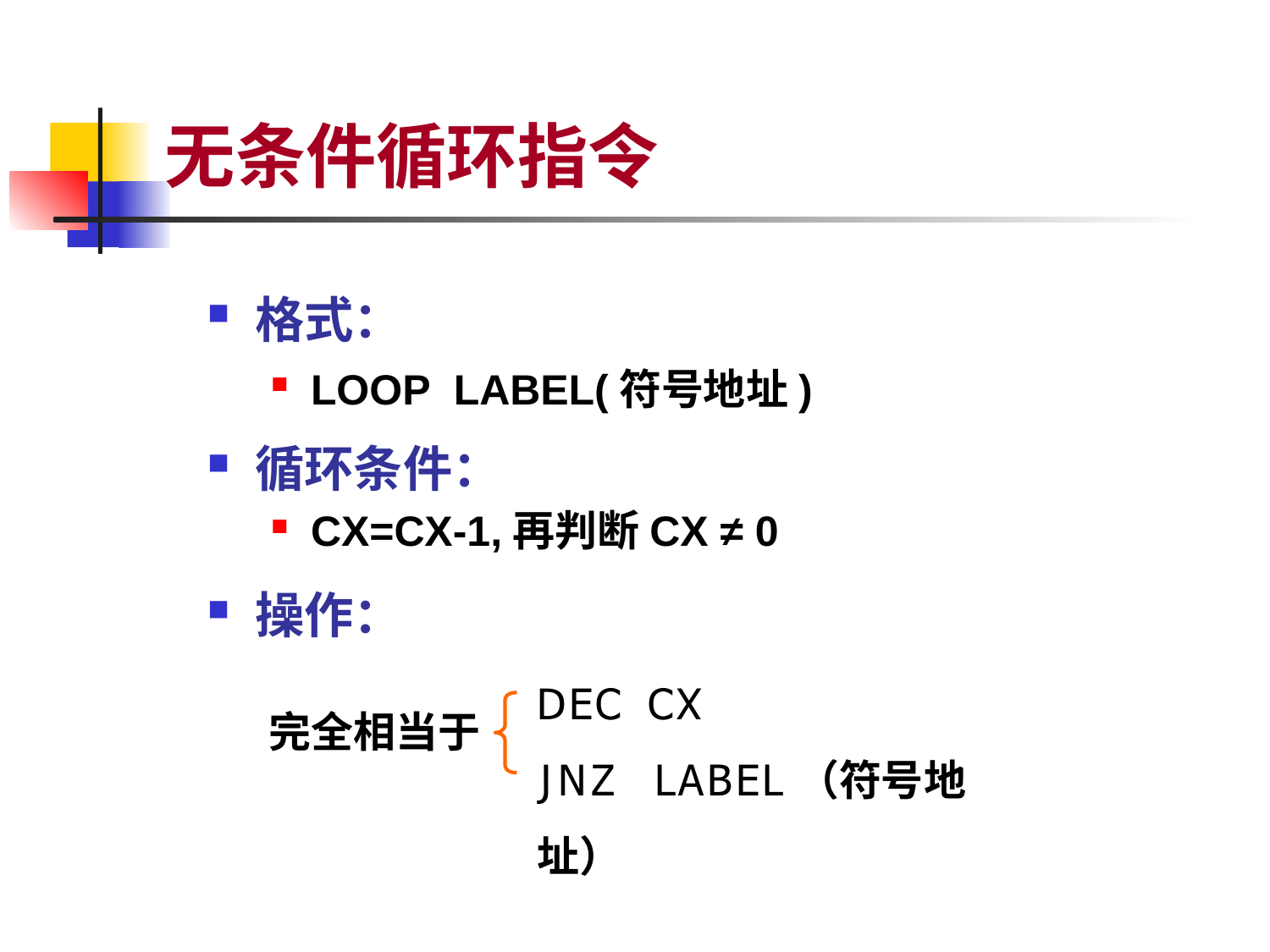

# 无条件循环指令
格式：
LOOP  LABEL(符号地址)
循环条件：
CX=CX-1,再判断CX ≠ 0
操作：

DEC  CX
JNZ   LABEL（符号地址）

完全相当于
185